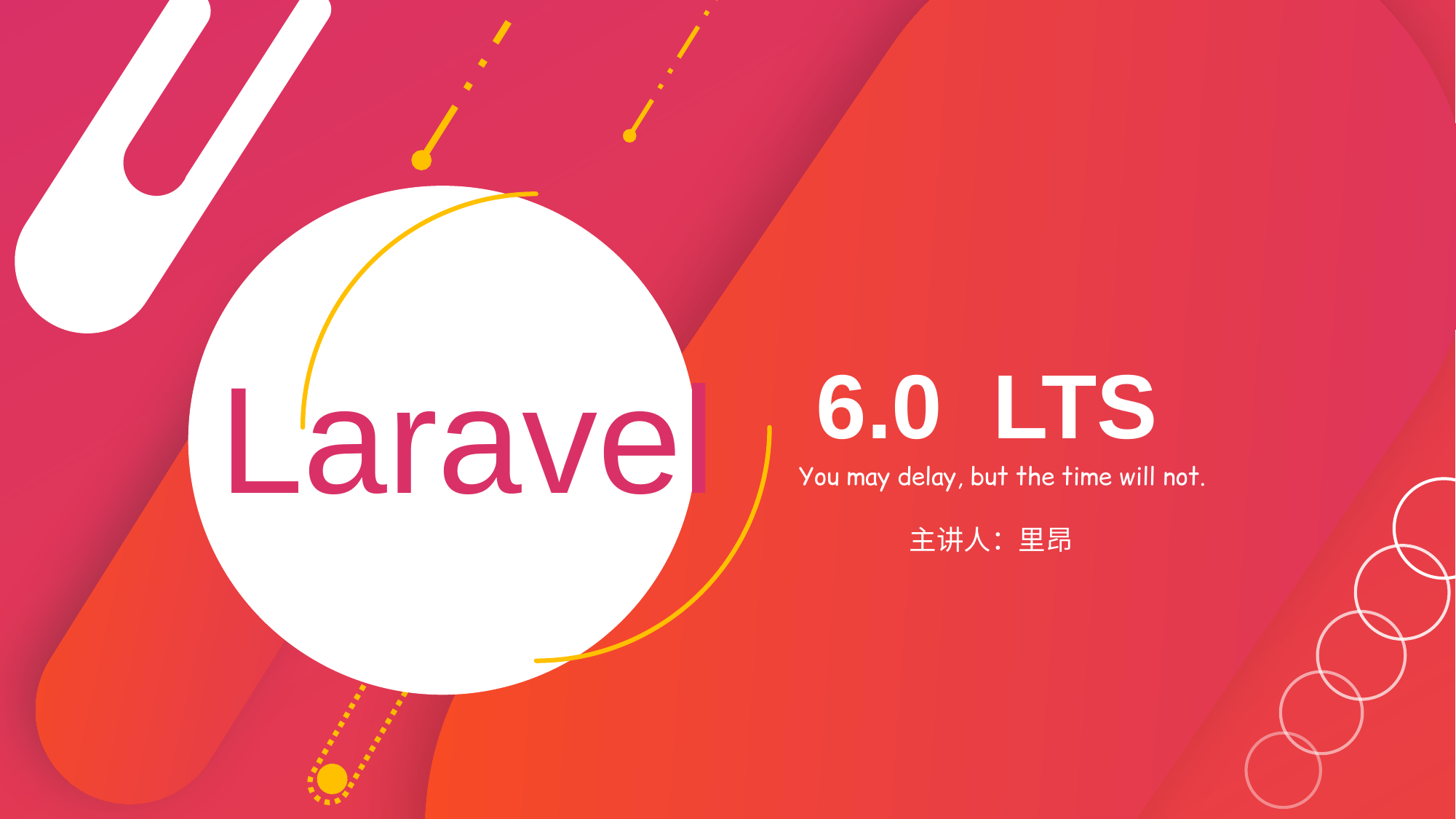

Laravel
6.0  LTS

You may delay, but the time will not.

主讲人：里昂